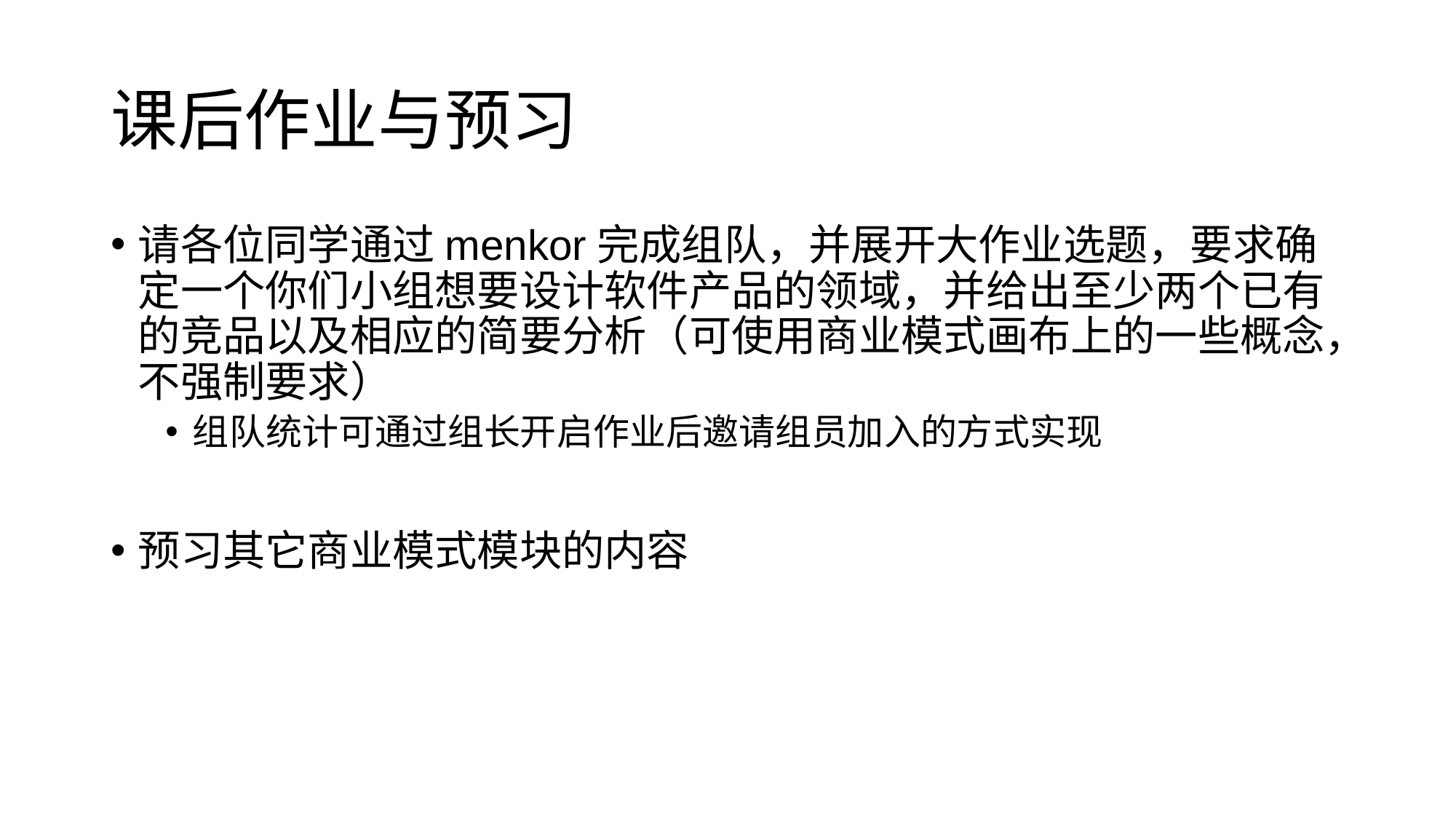

# 课后作业与预习
请各位同学通过menkor完成组队，并展开大作业选题，要求确定一个你们小组想要设计软件产品的领域，并给出至少两个已有的竞品以及相应的简要分析（可使用商业模式画布上的一些概念，不强制要求）
组队统计可通过组长开启作业后邀请组员加入的方式实现

预习其它商业模式模块的内容